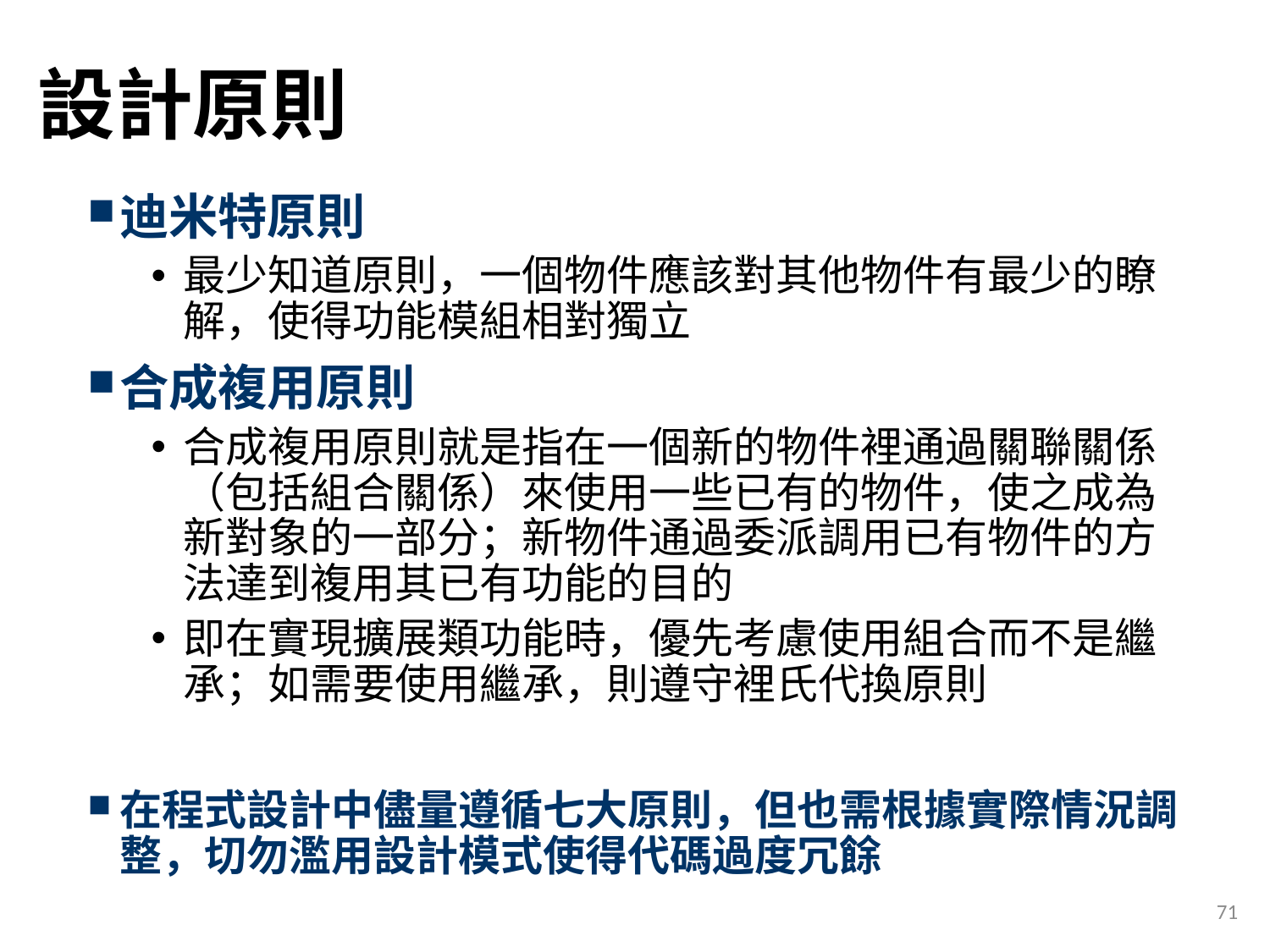

# 設計原則
迪米特原則
最少知道原則，一個物件應該對其他物件有最少的瞭解，使得功能模組相對獨立
合成複用原則
合成複用原則就是指在一個新的物件裡通過關聯關係（包括組合關係）來使用一些已有的物件，使之成為新對象的一部分；新物件通過委派調用已有物件的方法達到複用其已有功能的目的
即在實現擴展類功能時，優先考慮使用組合而不是繼承；如需要使用繼承，則遵守裡氏代換原則

在程式設計中儘量遵循七大原則，但也需根據實際情況調整，切勿濫用設計模式使得代碼過度冗餘
71